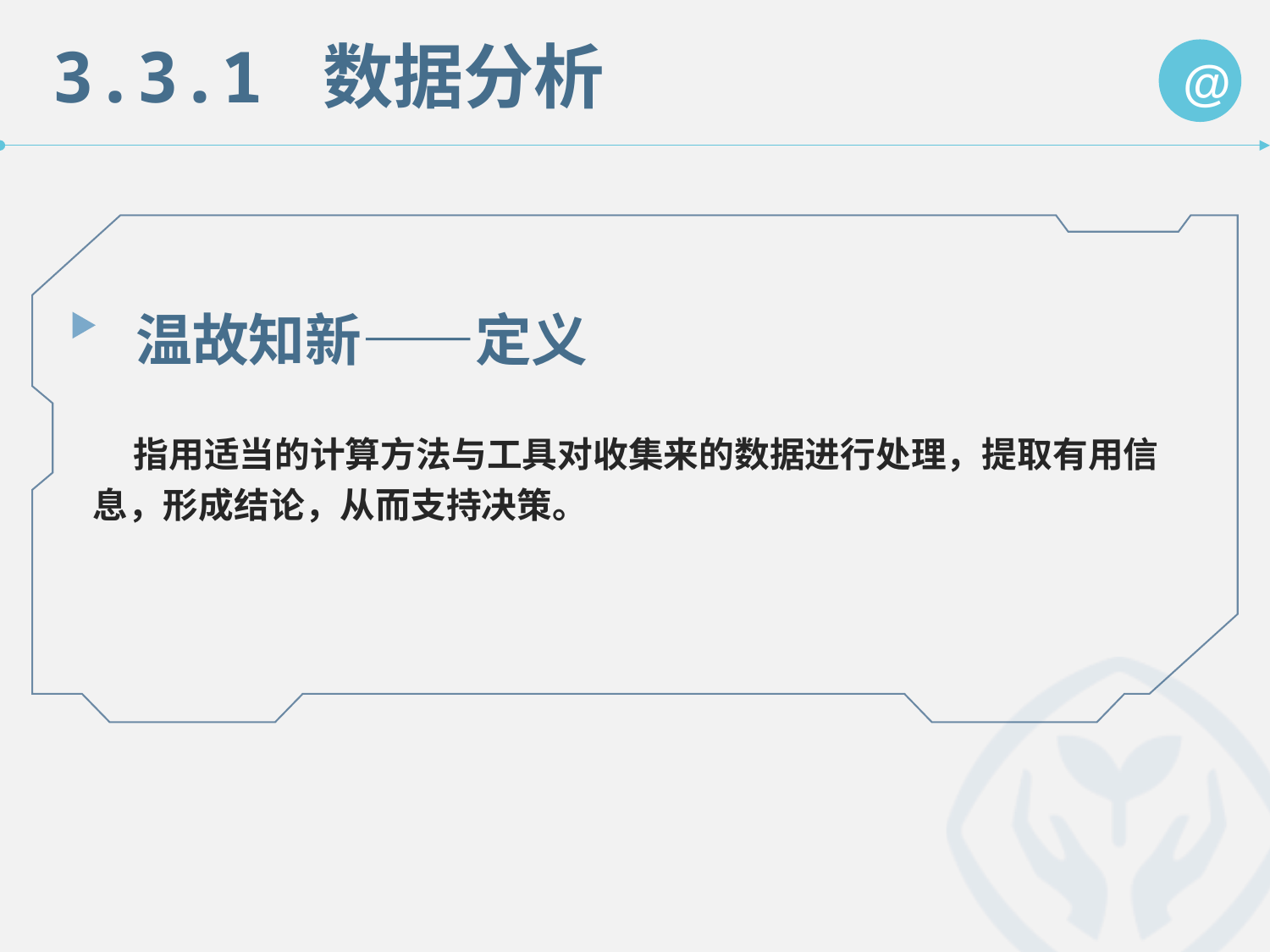

3.3.1 数据分析
@

温故知新——定义

    指用适当的计算方法与工具对收集来的数据进行处理，提取有用信息，形成结论，从而支持决策。